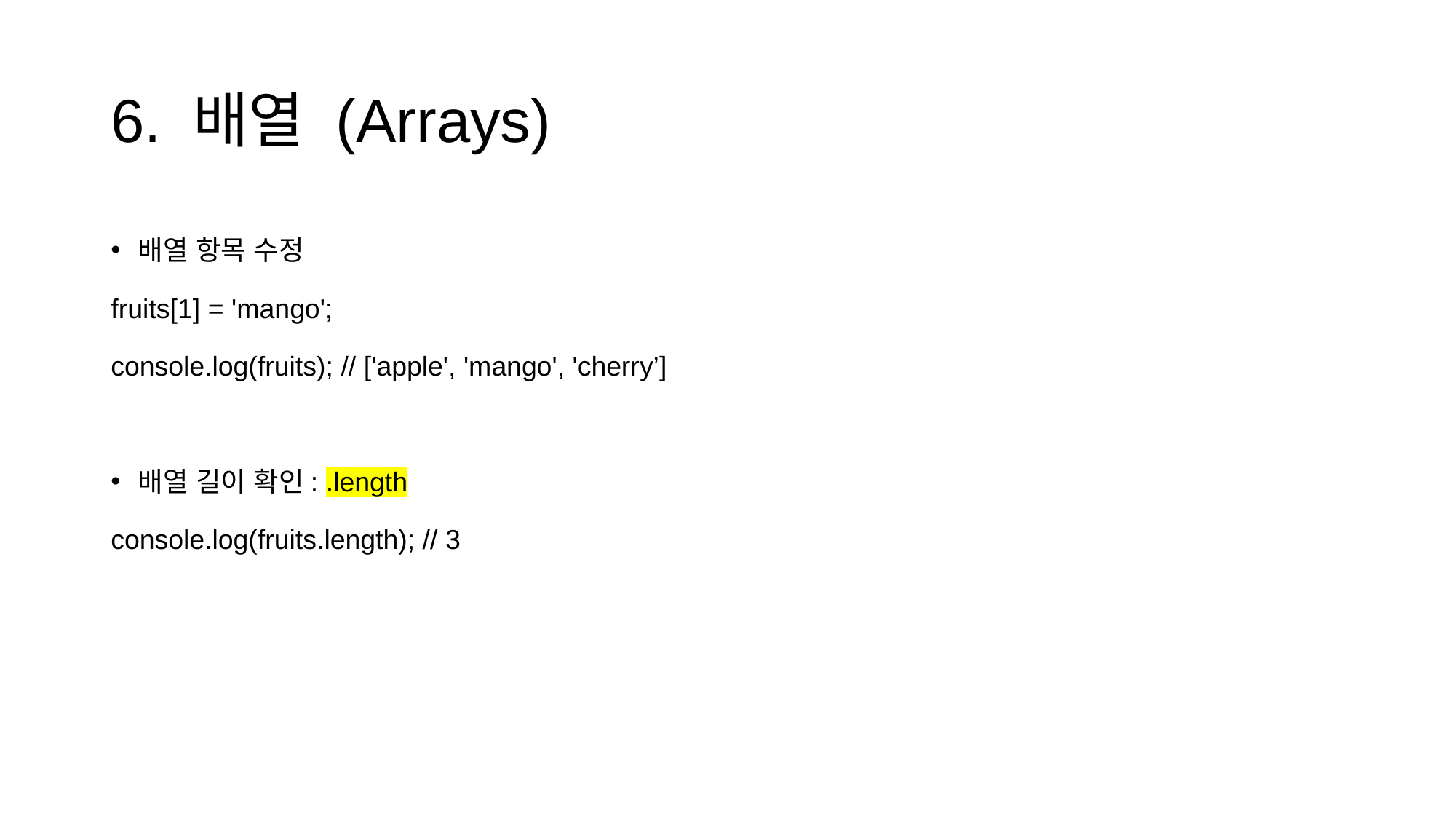

# 6. 배열 (Arrays)
배열 항목 수정
fruits[1] = 'mango';
console.log(fruits); // ['apple', 'mango', 'cherry’]

배열 길이 확인: .length
console.log(fruits.length); // 3